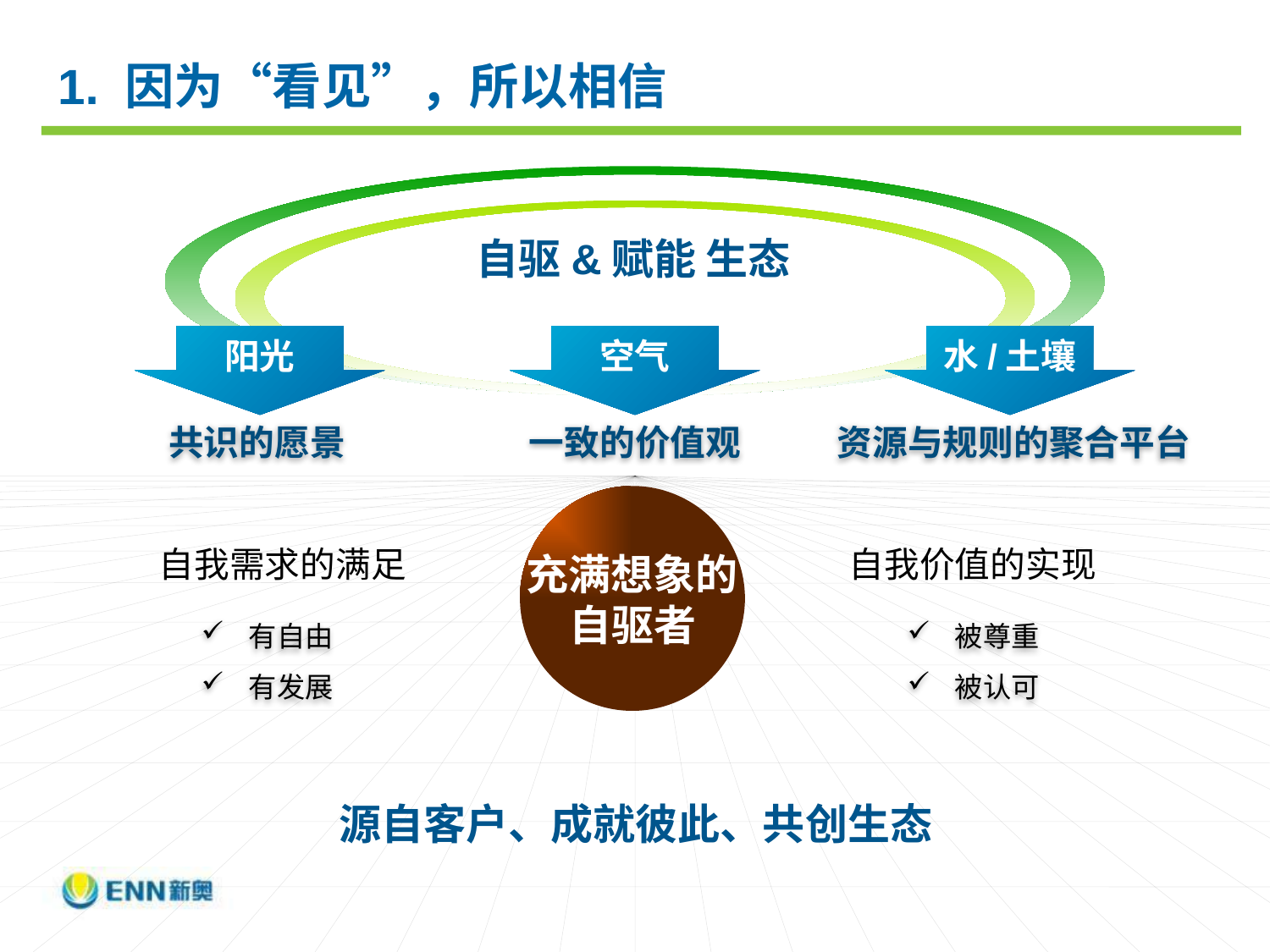

# 1. 因为“看见”，所以相信

自驱&赋能 生态
阳光
空气
水/土壤
共识的愿景
一致的价值观
资源与规则的聚合平台

充满想象的
自驱者
自我需求的满足
自我价值的实现
有自由
有发展
被尊重
被认可
源自客户、成就彼此、共创生态